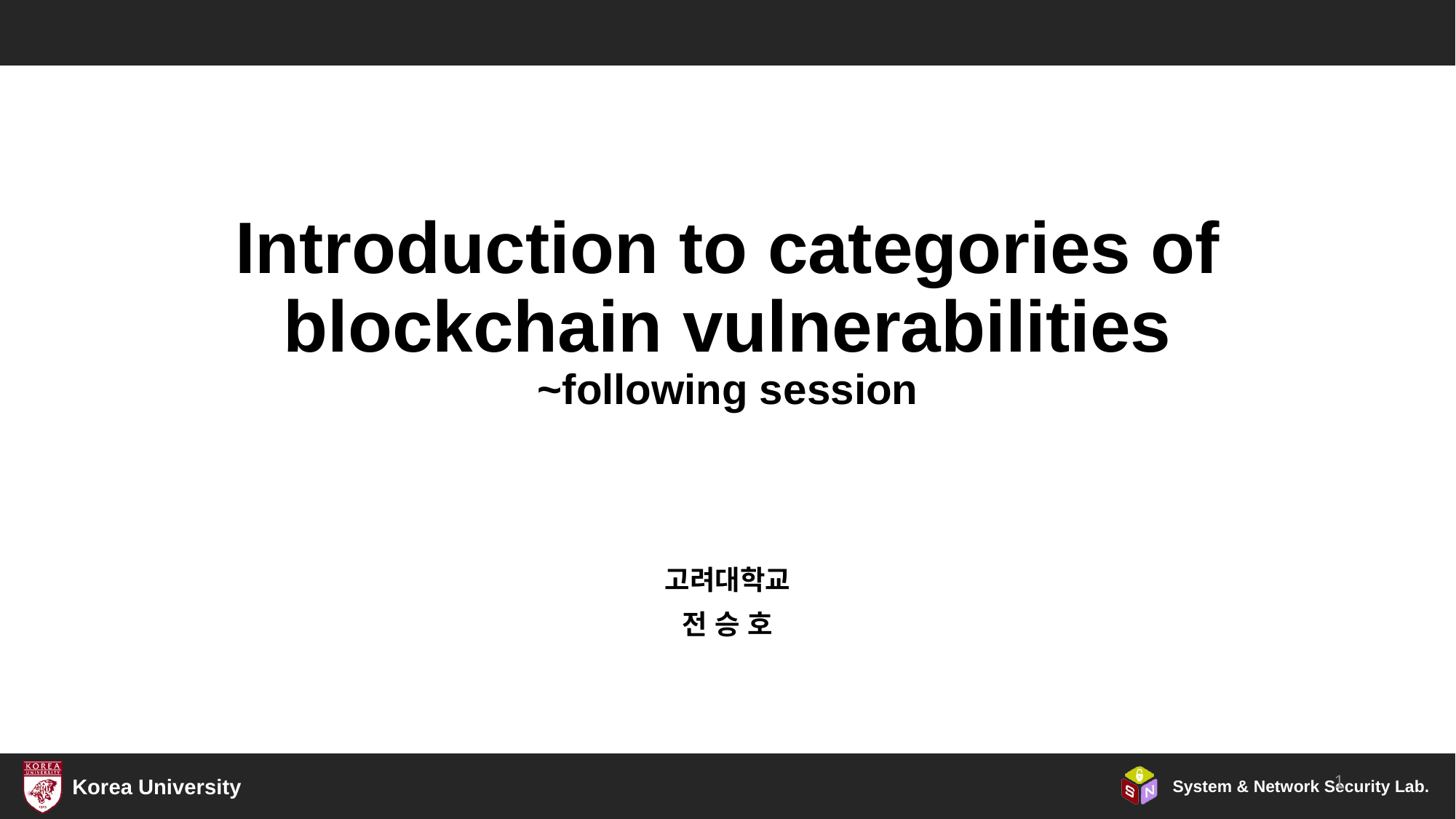

# Introduction to categories of blockchain vulnerabilities ~following session
고려대학교
전 승 호
1